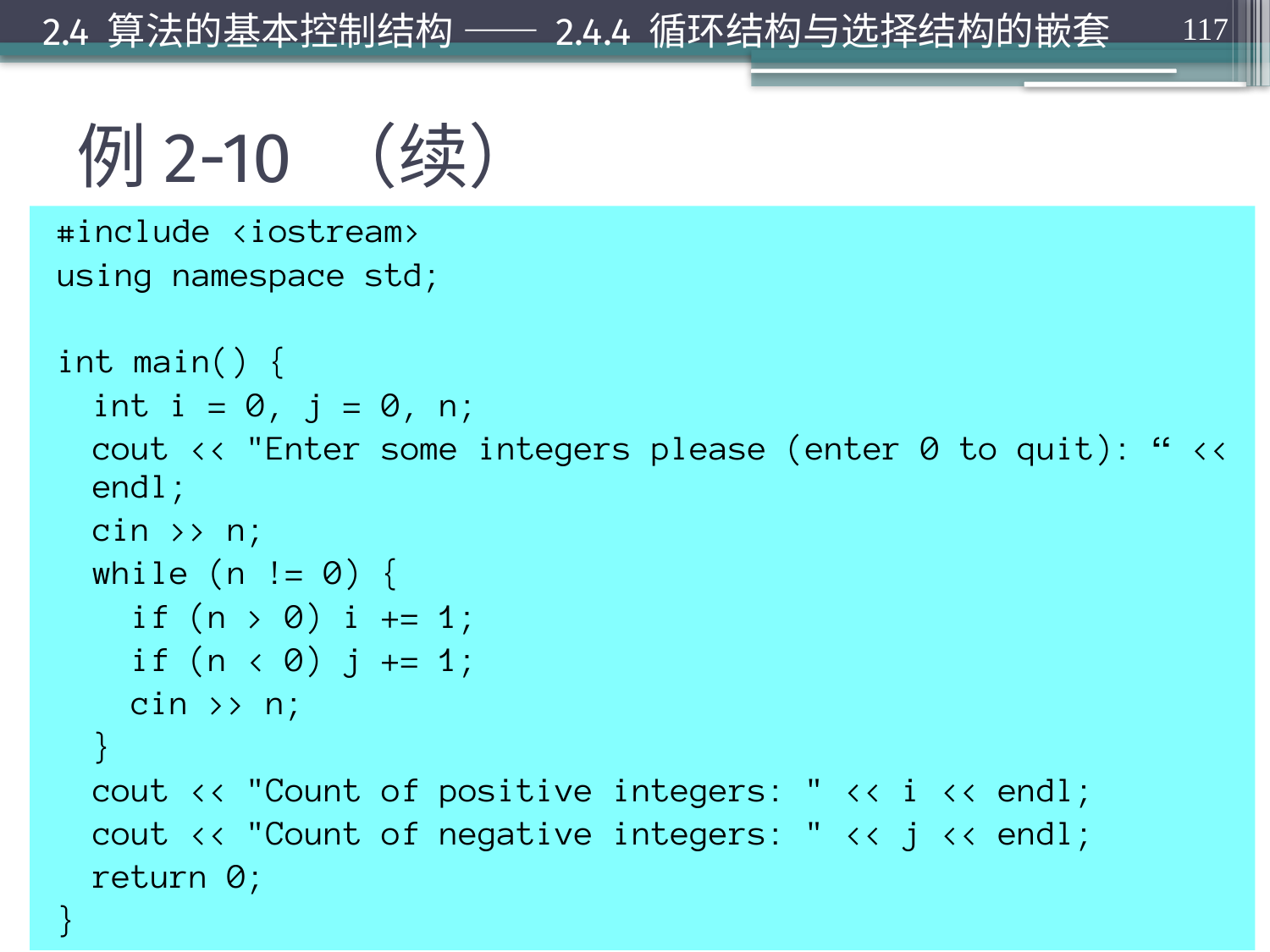

2.4 算法的基本控制结构 —— 2.4.4 循环结构与选择结构的嵌套
117
# 例2-10 （续）
#include <iostream>
using namespace std;

int main() {
	int i = 0, j = 0, n;
	cout << "Enter some integers please (enter 0 to quit): “ << endl;
	cin >> n;
	while (n != 0) {
	  if (n > 0) i += 1;
	  if (n < 0) j += 1;
	  cin >> n;
	}
	cout << "Count of positive integers: " << i << endl;
	cout << "Count of negative integers: " << j << endl;
	return 0;
}